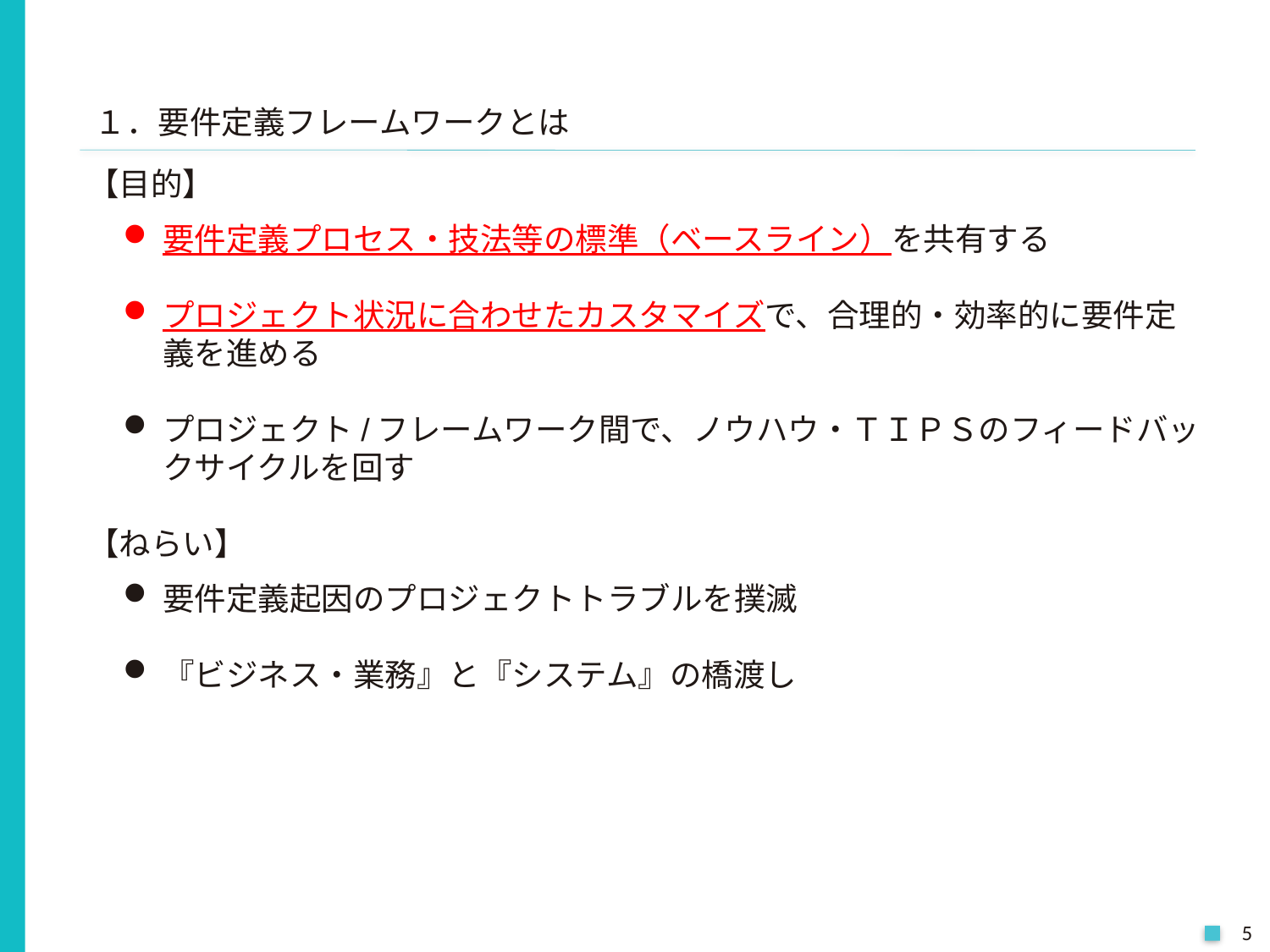

１．要件定義フレームワークとは
【目的】

要件定義プロセス・技法等の標準（ベースライン）を共有する

プロジェクト状況に合わせたカスタマイズで、合理的・効率的に要件定義を進める

プロジェクト/フレームワーク間で、ノウハウ・ＴＩＰＳのフィードバックサイクルを回す

【ねらい】

要件定義起因のプロジェクトトラブルを撲滅

『ビジネス・業務』と『システム』の橋渡し
5